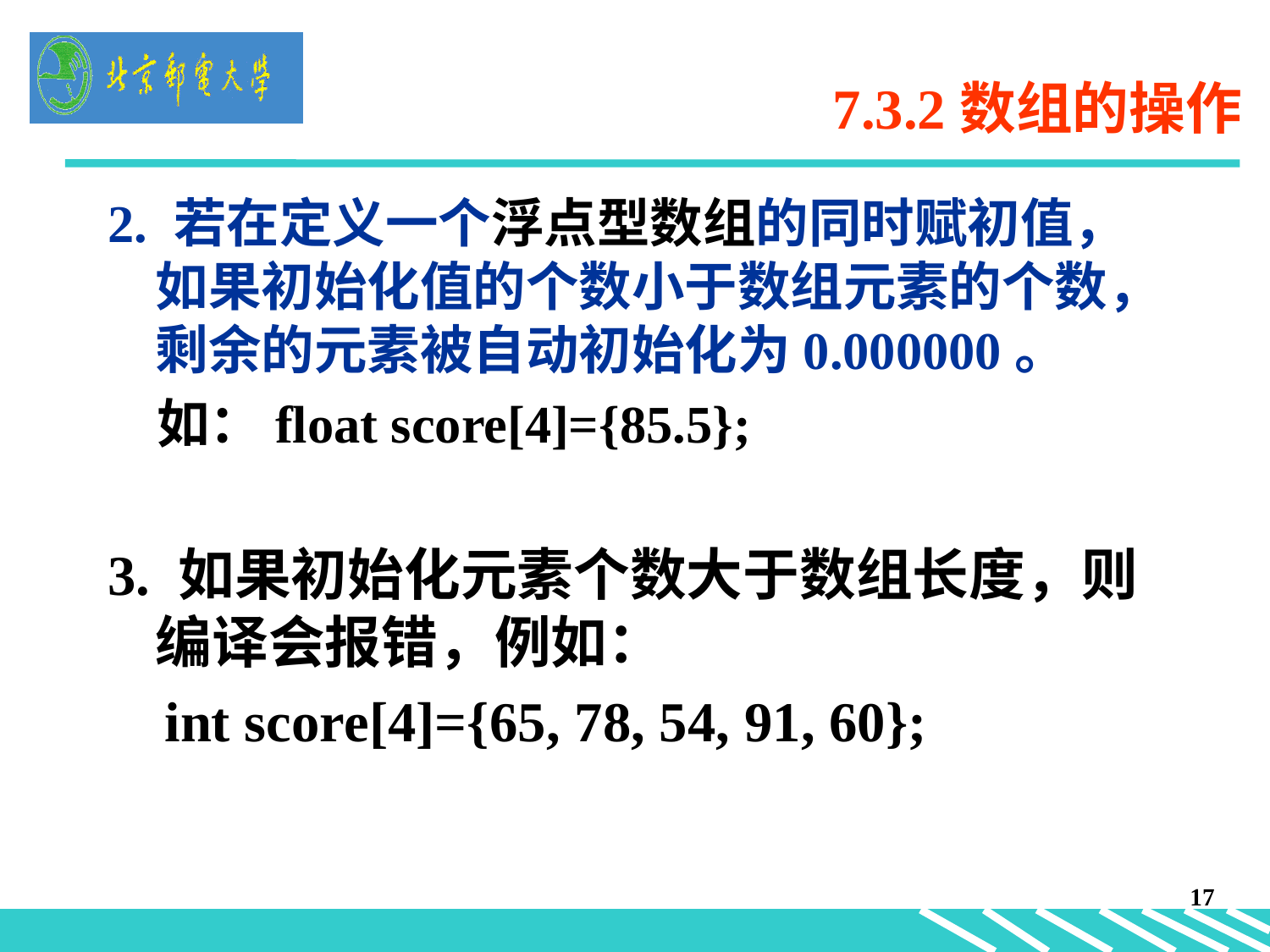

# 7.3.2数组的操作
2. 若在定义一个浮点型数组的同时赋初值，如果初始化值的个数小于数组元素的个数，剩余的元素被自动初始化为0.000000。
   如：float score[4]={85.5};

3. 如果初始化元素个数大于数组长度，则编译会报错，例如：
    int score[4]={65, 78, 54, 91, 60};

17